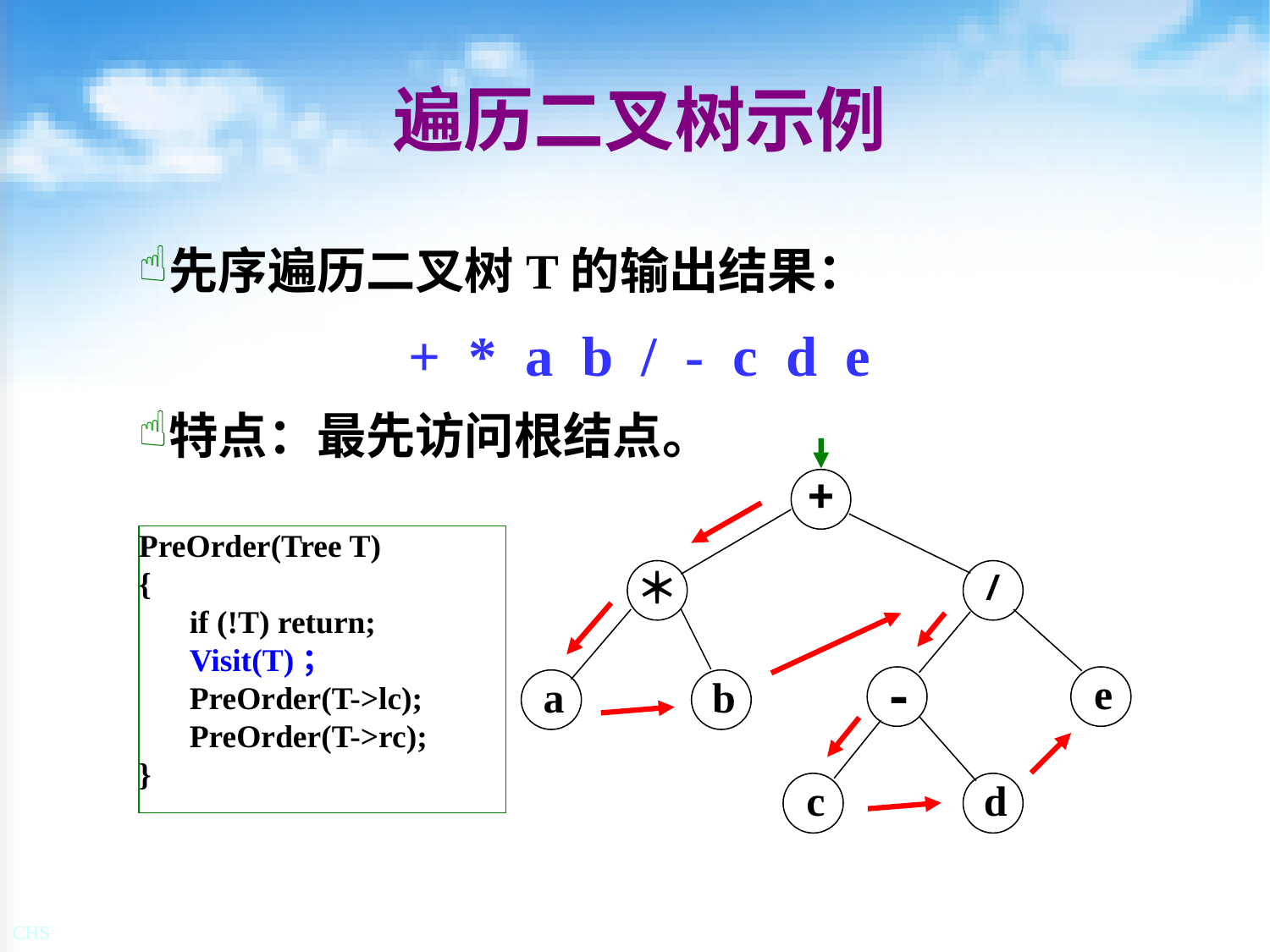

# 遍历二叉树示例
先序遍历二叉树T的输出结果：
+  *  a  b  /  -  c  d  e
特点：最先访问根结点。

+

PreOrder(Tree T)
{
	if (!T) return;
	Visit(T)；
	PreOrder(T->lc);
	PreOrder(T->rc);
}
＊
/

-
e
a
b

c
d

62